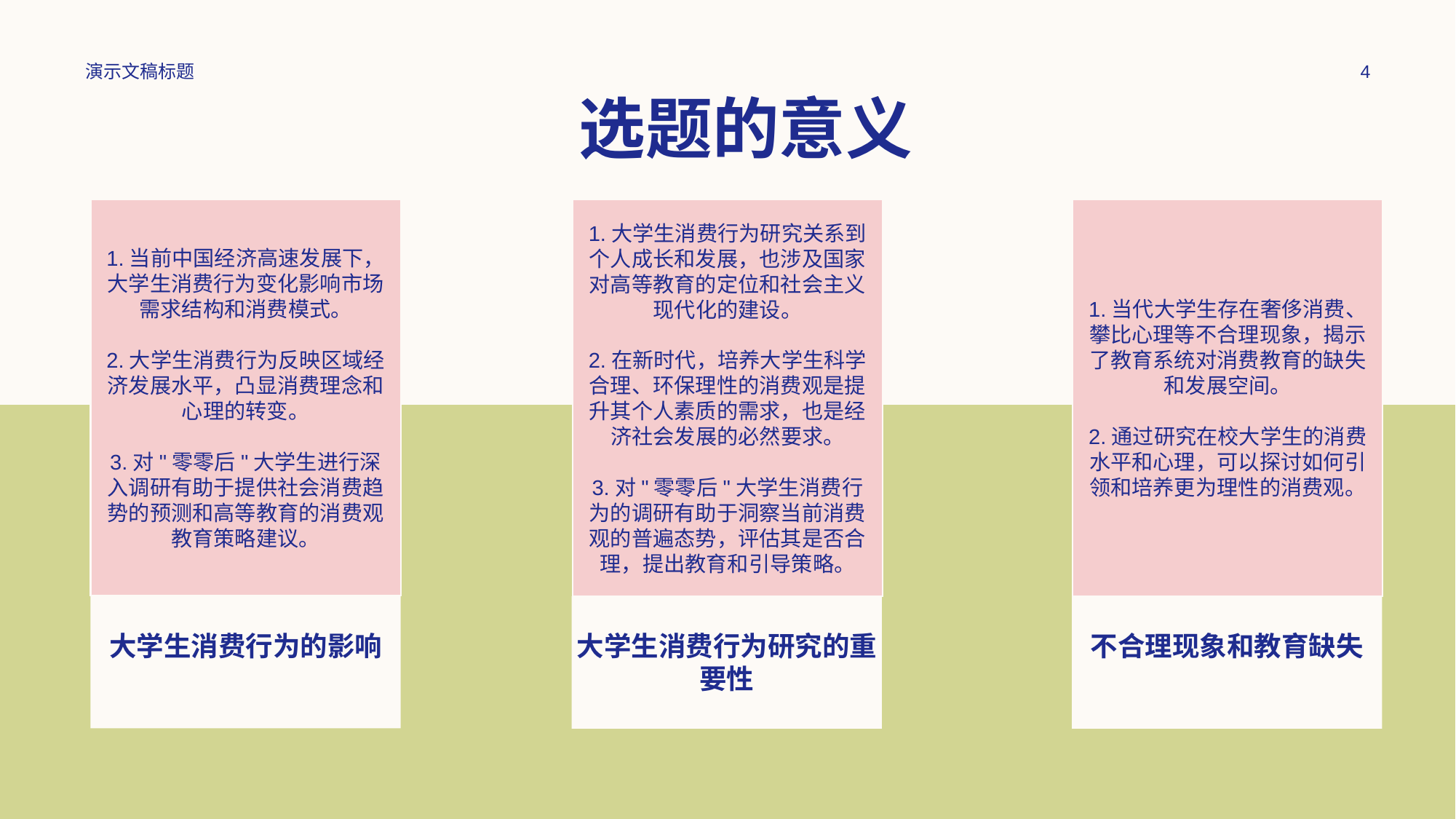

演示文稿标题
4
# 选题的意义
1.当前中国经济高速发展下，大学生消费行为变化影响市场需求结构和消费模式。

2.大学生消费行为反映区域经济发展水平，凸显消费理念和心理的转变。

3.对"零零后"大学生进行深入调研有助于提供社会消费趋势的预测和高等教育的消费观教育策略建议。
1.当代大学生存在奢侈消费、攀比心理等不合理现象，揭示了教育系统对消费教育的缺失和发展空间。

2.通过研究在校大学生的消费水平和心理，可以探讨如何引领和培养更为理性的消费观。
1.大学生消费行为研究关系到个人成长和发展，也涉及国家对高等教育的定位和社会主义现代化的建设。

2.在新时代，培养大学生科学合理、环保理性的消费观是提升其个人素质的需求，也是经济社会发展的必然要求。

3.对"零零后"大学生消费行为的调研有助于洞察当前消费观的普遍态势，评估其是否合理，提出教育和引导策略。
大学生消费行为的影响
大学生消费行为研究的重要性
不合理现象和教育缺失​